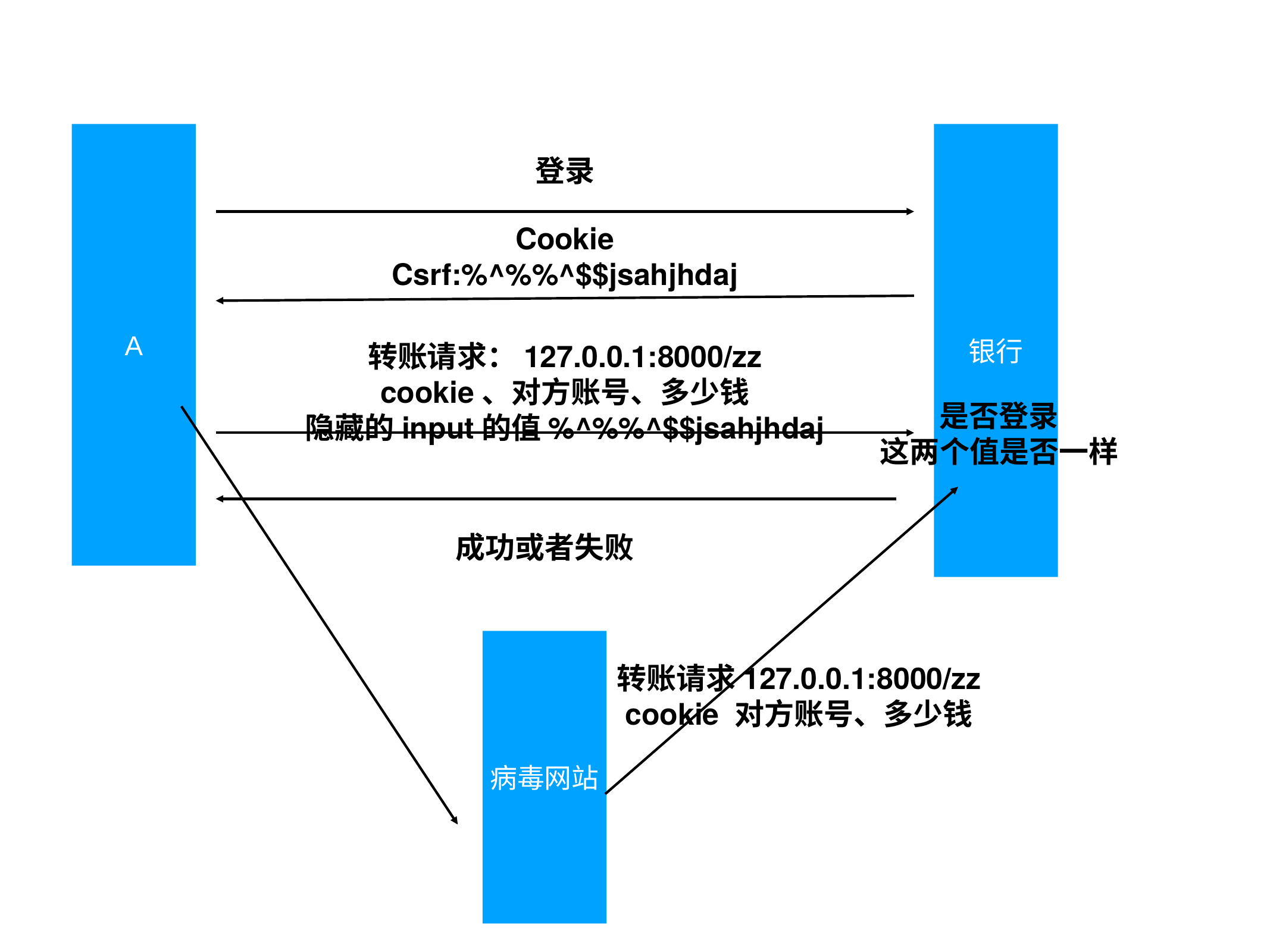

A
银行
登录

Cookie
Csrf:%^%%^$$jsahjhdaj

转账请求：127.0.0.1:8000/zz
cookie、对方账号、多少钱
隐藏的input的值%^%%^$$jsahjhdaj
是否登录
这两个值是否一样

成功或者失败
病毒网站
转账请求127.0.0.1:8000/zz
cookie 对方账号、多少钱